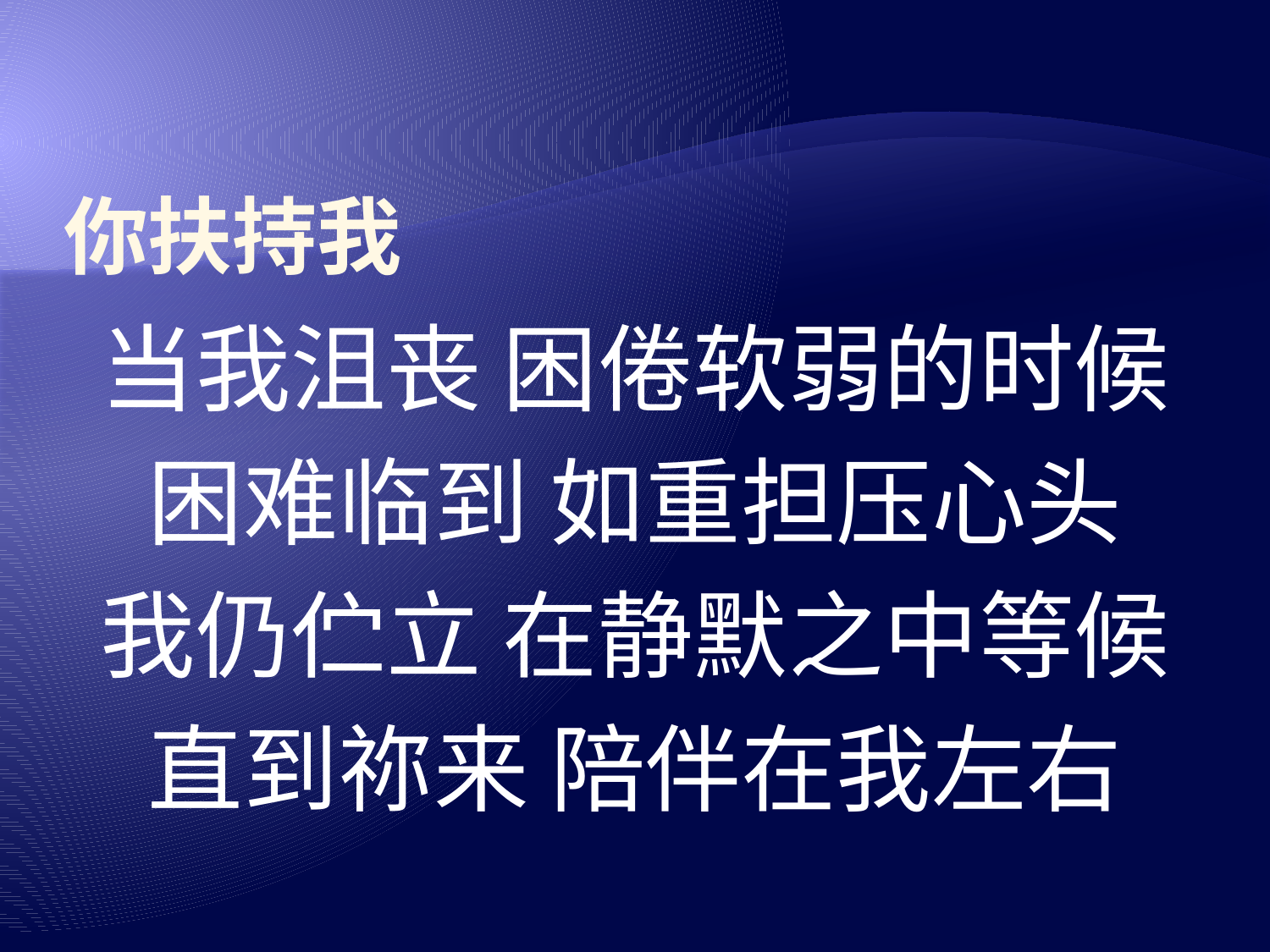

# 你扶持我
当我沮丧 困倦软弱的时候
困难临到 如重担压心头
我仍伫立 在静默之中等候
直到祢来 陪伴在我左右